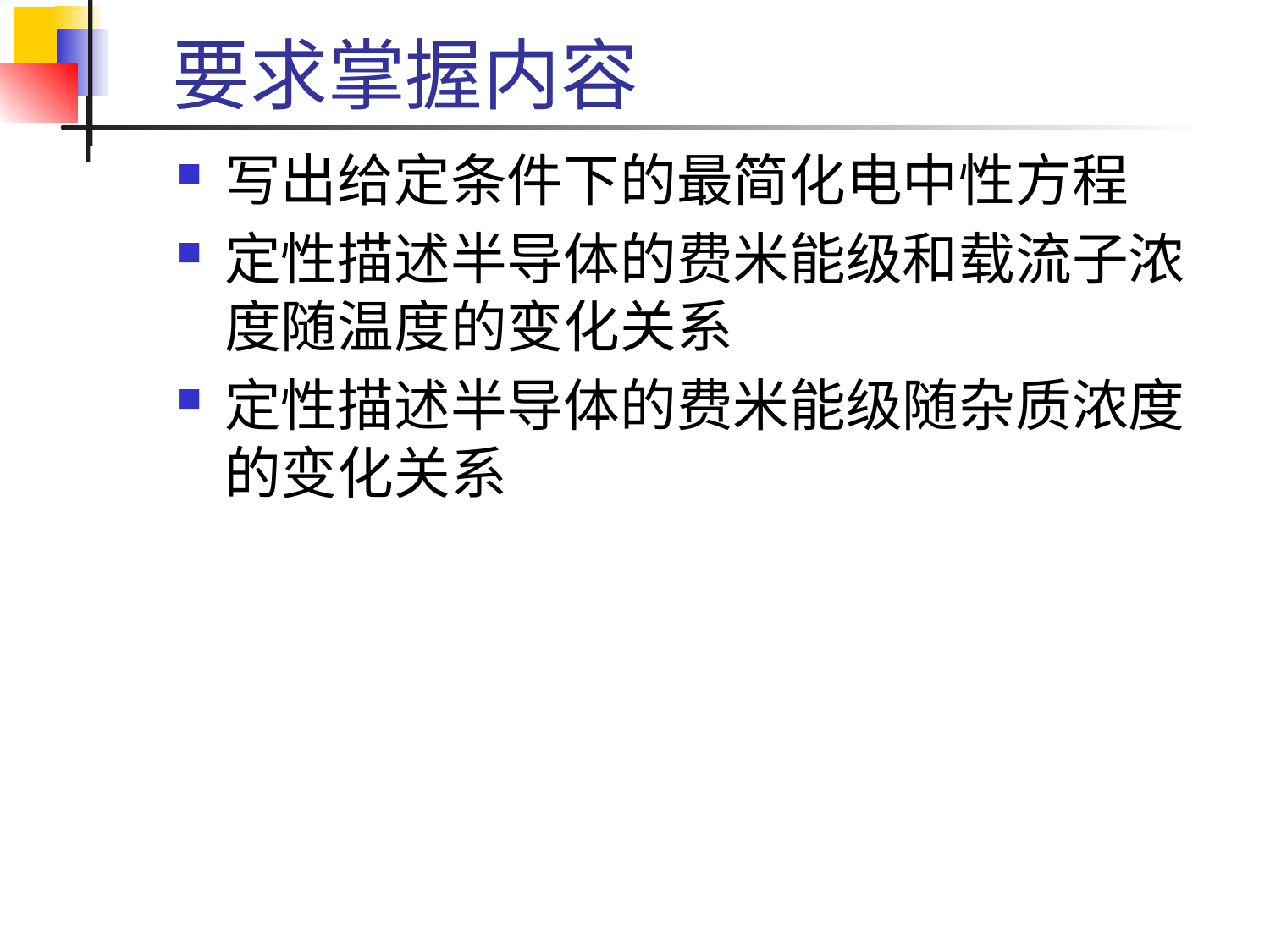

# 要求掌握内容
写出给定条件下的最简化电中性方程
定性描述半导体的费米能级和载流子浓度随温度的变化关系
定性描述半导体的费米能级随杂质浓度的变化关系
83